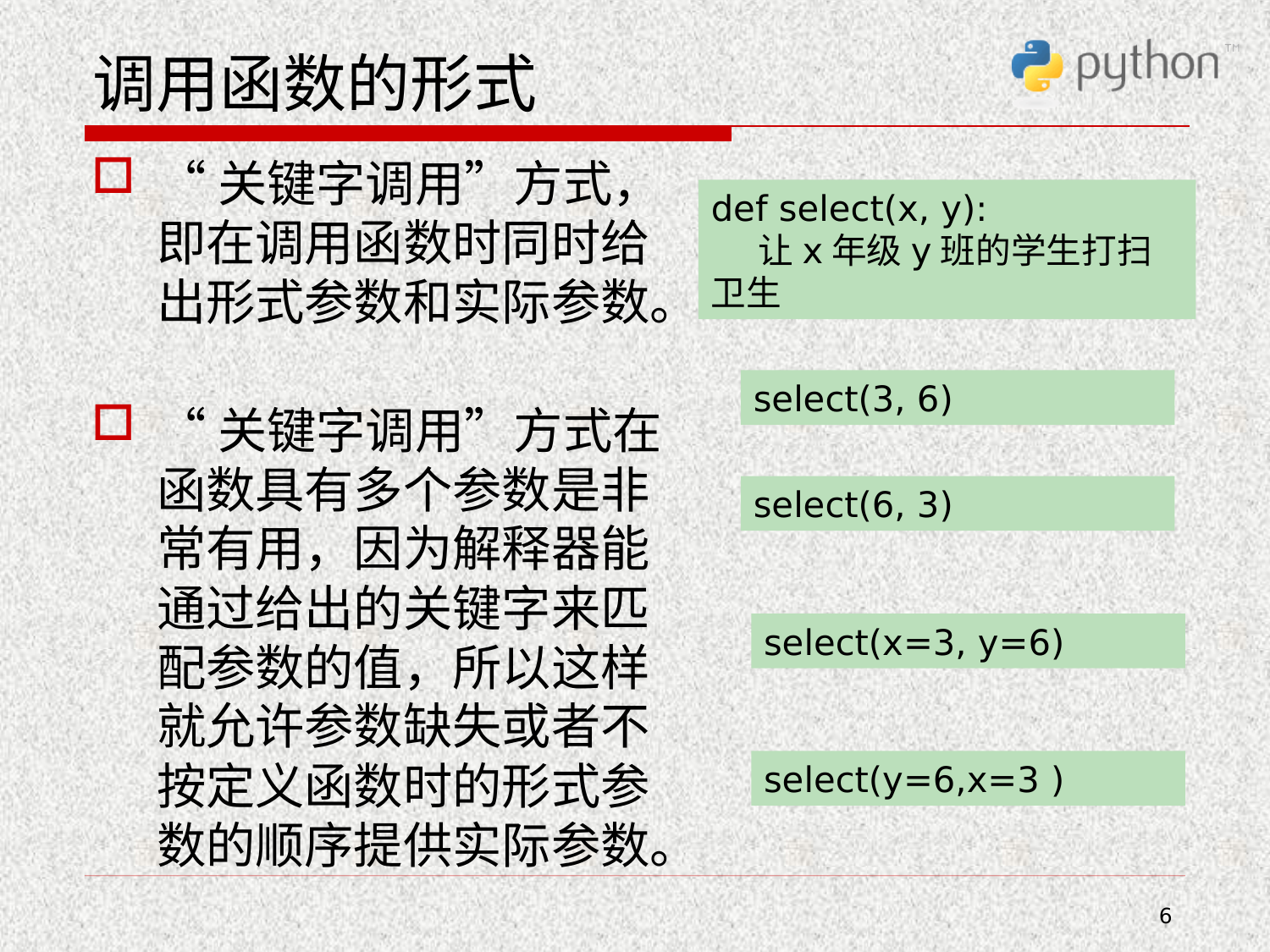

# 调用函数的形式
“关键字调用”方式，即在调用函数时同时给出形式参数和实际参数。
“关键字调用”方式在函数具有多个参数是非常有用，因为解释器能通过给出的关键字来匹配参数的值，所以这样就允许参数缺失或者不按定义函数时的形式参数的顺序提供实际参数。
def select(x, y):
     让x年级y班的学生打扫卫生
select(3, 6)
select(6, 3)
select(x=3, y=6)
select(y=6,x=3 )
6